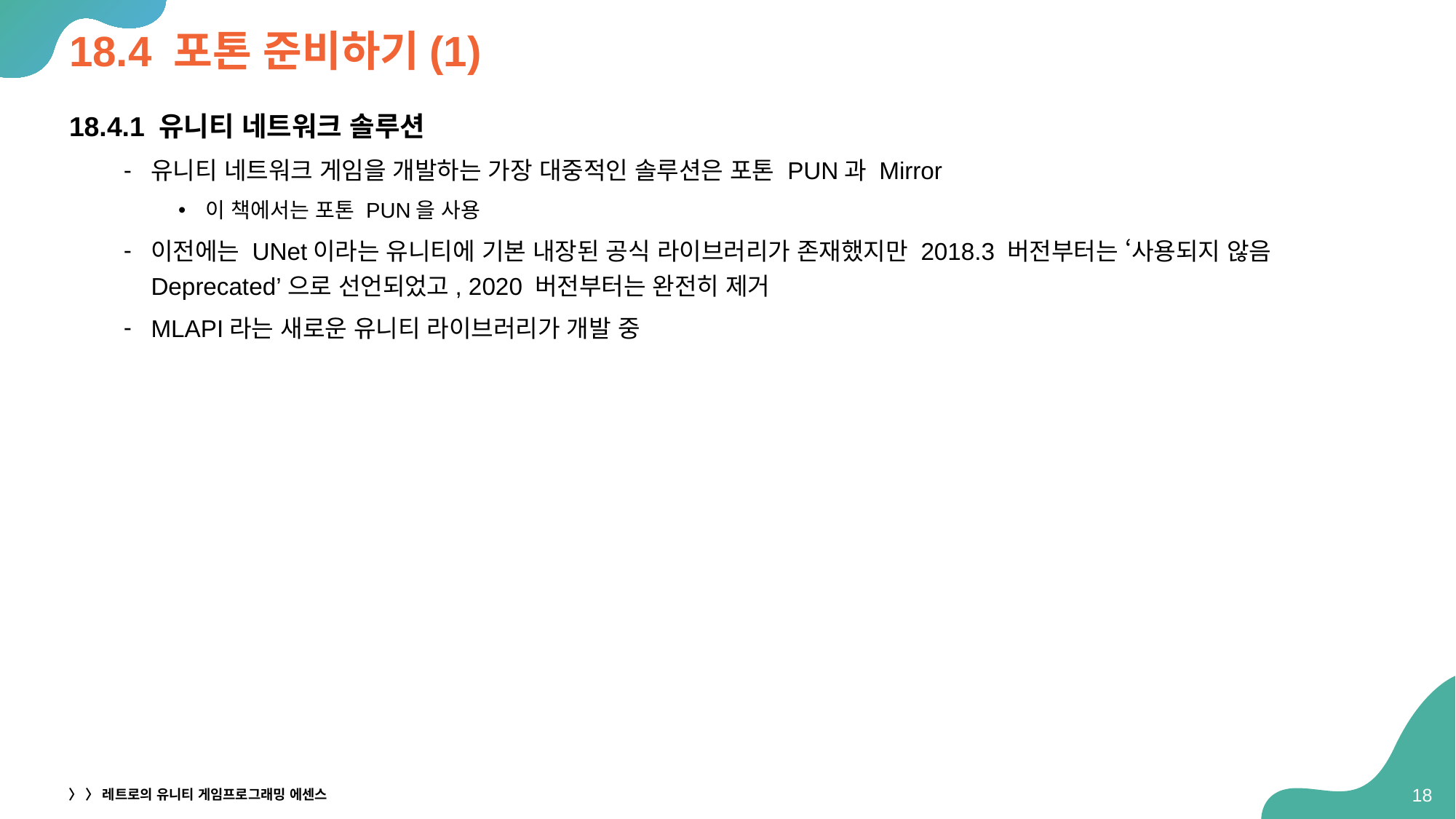

# 18.4 포톤 준비하기(1)
18.4.1 유니티 네트워크 솔루션
유니티 네트워크 게임을 개발하는 가장 대중적인 솔루션은 포톤 PUN과 Mirror
이 책에서는 포톤 PUN을 사용
이전에는 UNet이라는 유니티에 기본 내장된 공식 라이브러리가 존재했지만 2018.3 버전부터는 ‘사용되지 않음Deprecated’으로 선언되었고, 2020 버전부터는 완전히 제거
MLAPI라는 새로운 유니티 라이브러리가 개발 중
18